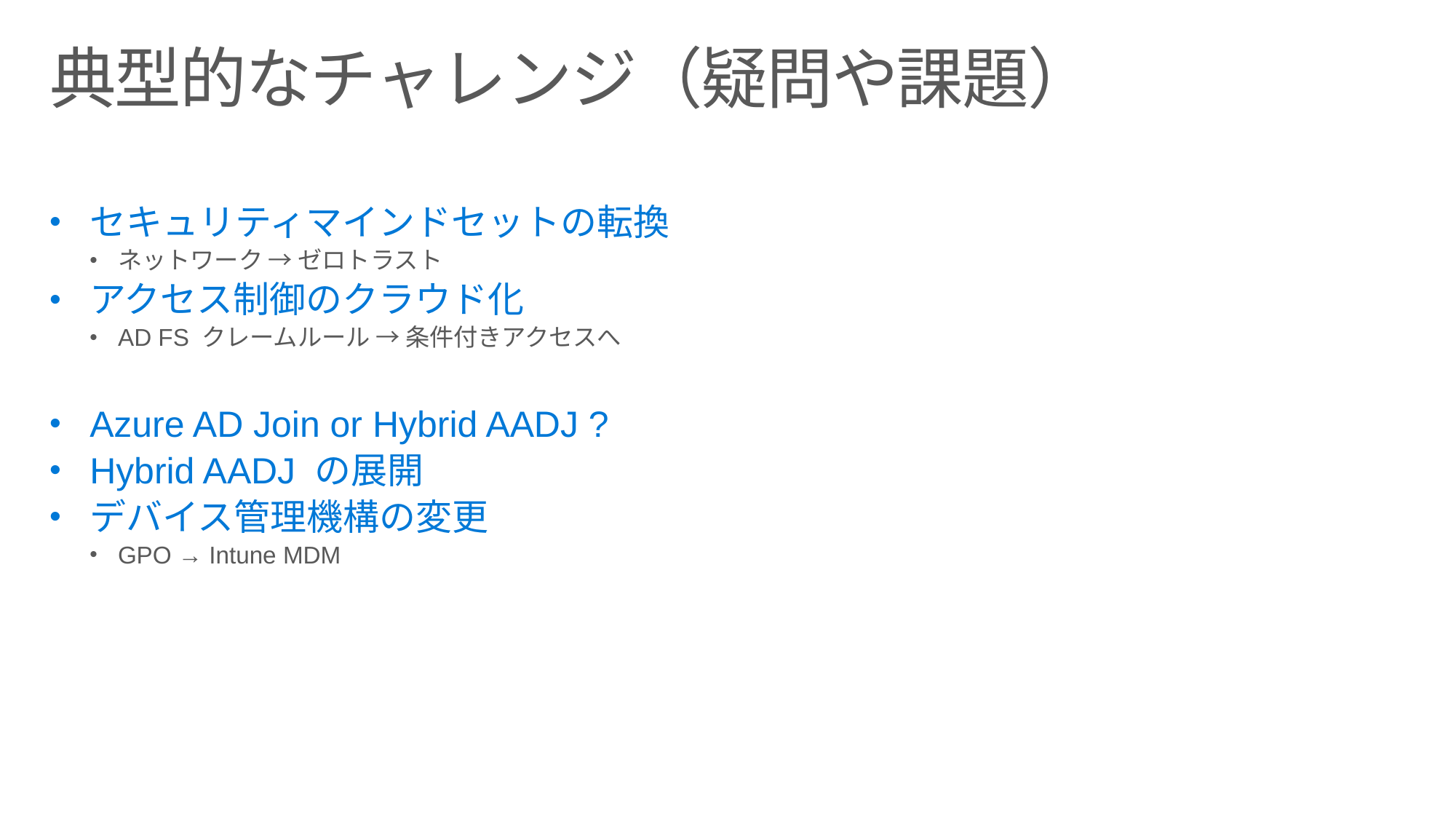

# 典型的なチャレンジ（疑問や課題）

セキュリティマインドセットの転換
ネットワーク → ゼロトラスト
アクセス制御のクラウド化
AD FS クレームルール → 条件付きアクセスへ

Azure AD Join or Hybrid AADJ ?
Hybrid AADJ の展開
デバイス管理機構の変更
GPO → Intune MDM